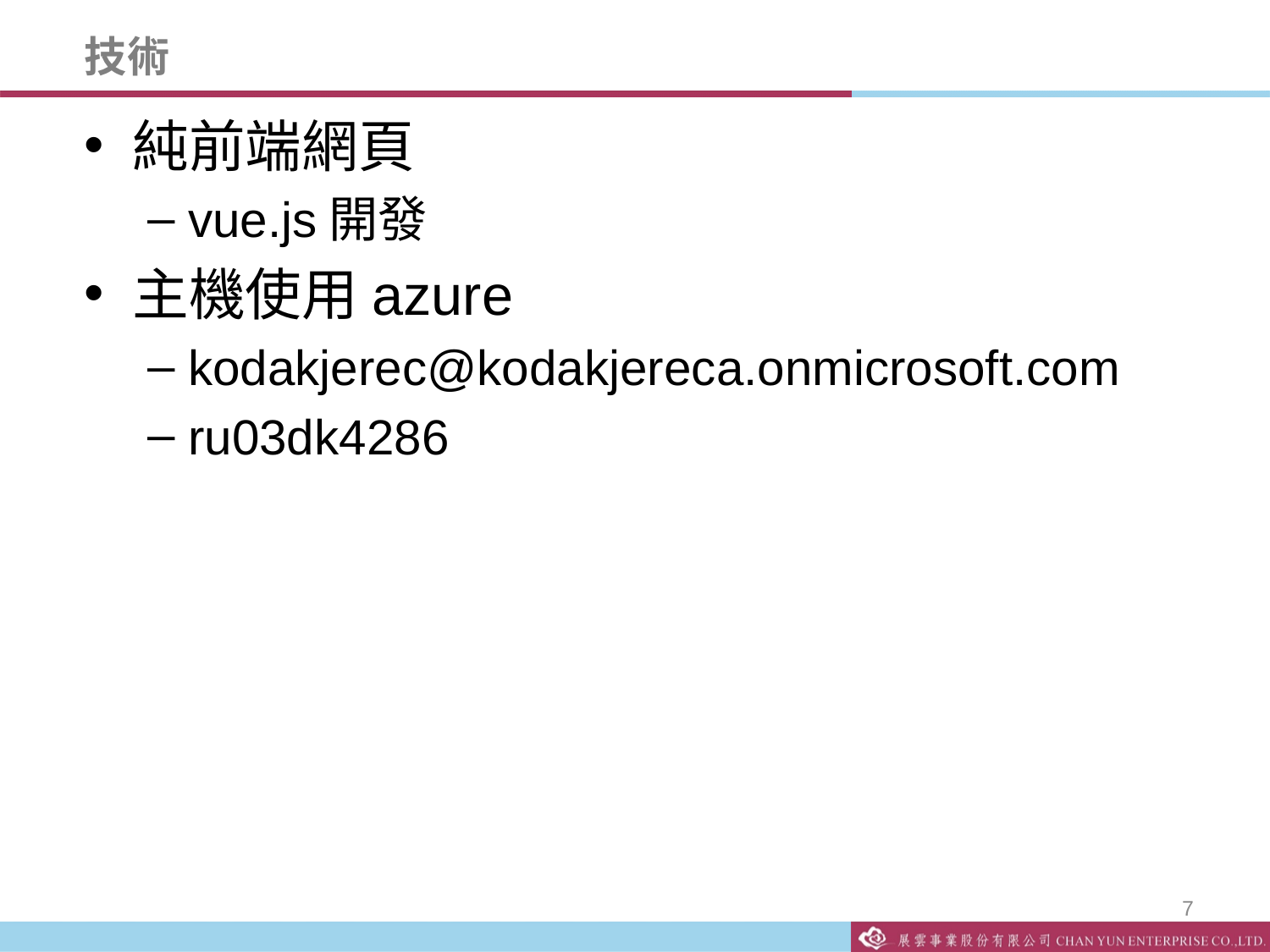

# 技術
純前端網頁
vue.js開發
主機使用azure
kodakjerec@kodakjereca.onmicrosoft.com
ru03dk4286